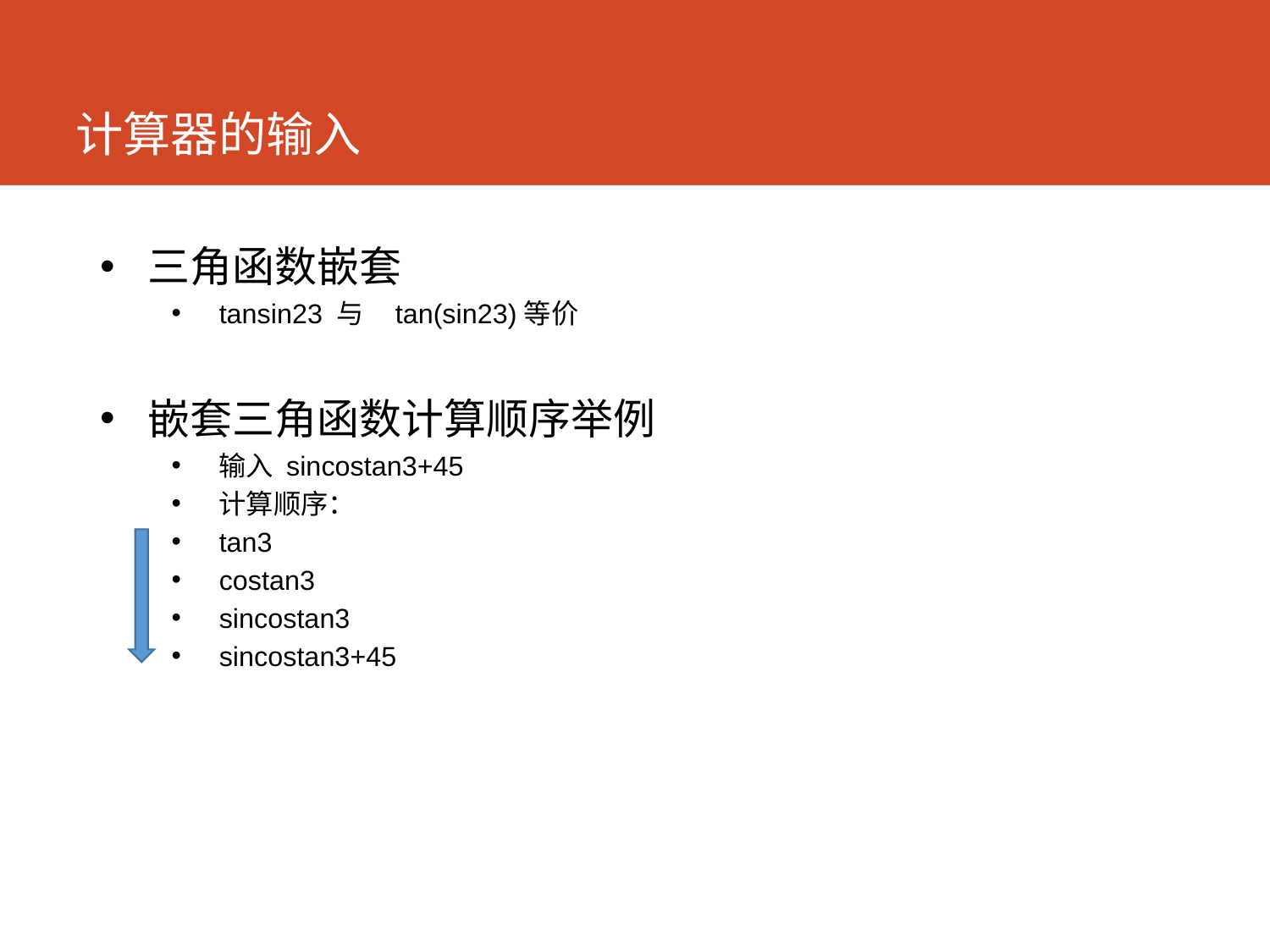

# 计算器的输入
三角函数嵌套
tansin23 与    tan(sin23)等价

嵌套三角函数计算顺序举例
输入 sincostan3+45
计算顺序：
tan3
costan3
sincostan3
sincostan3+45